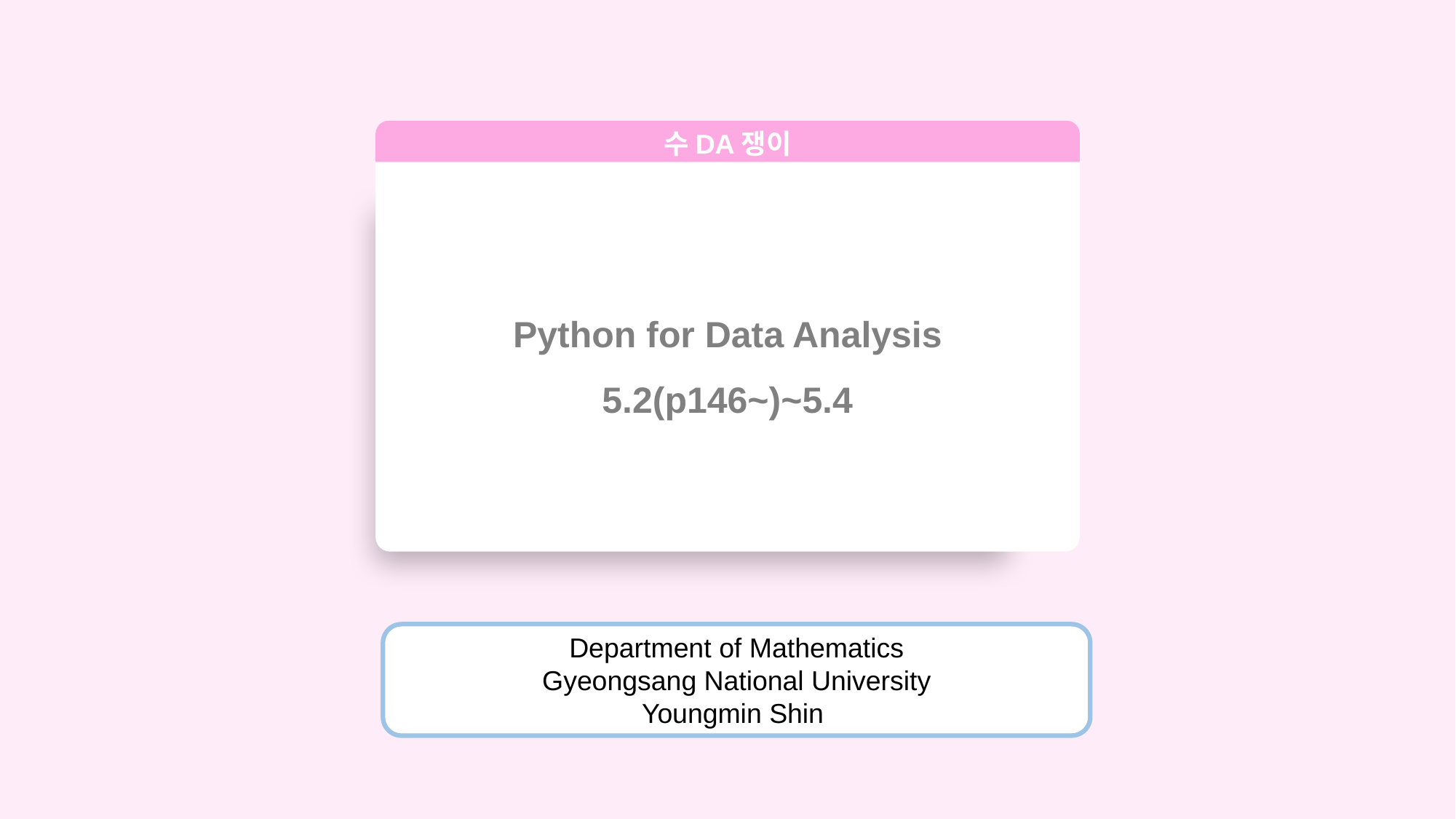

수DA쟁이
Python for Data Analysis 5.2(p146~)~5.4
Department of Mathematics
Gyeongsang National University
Youngmin Shin